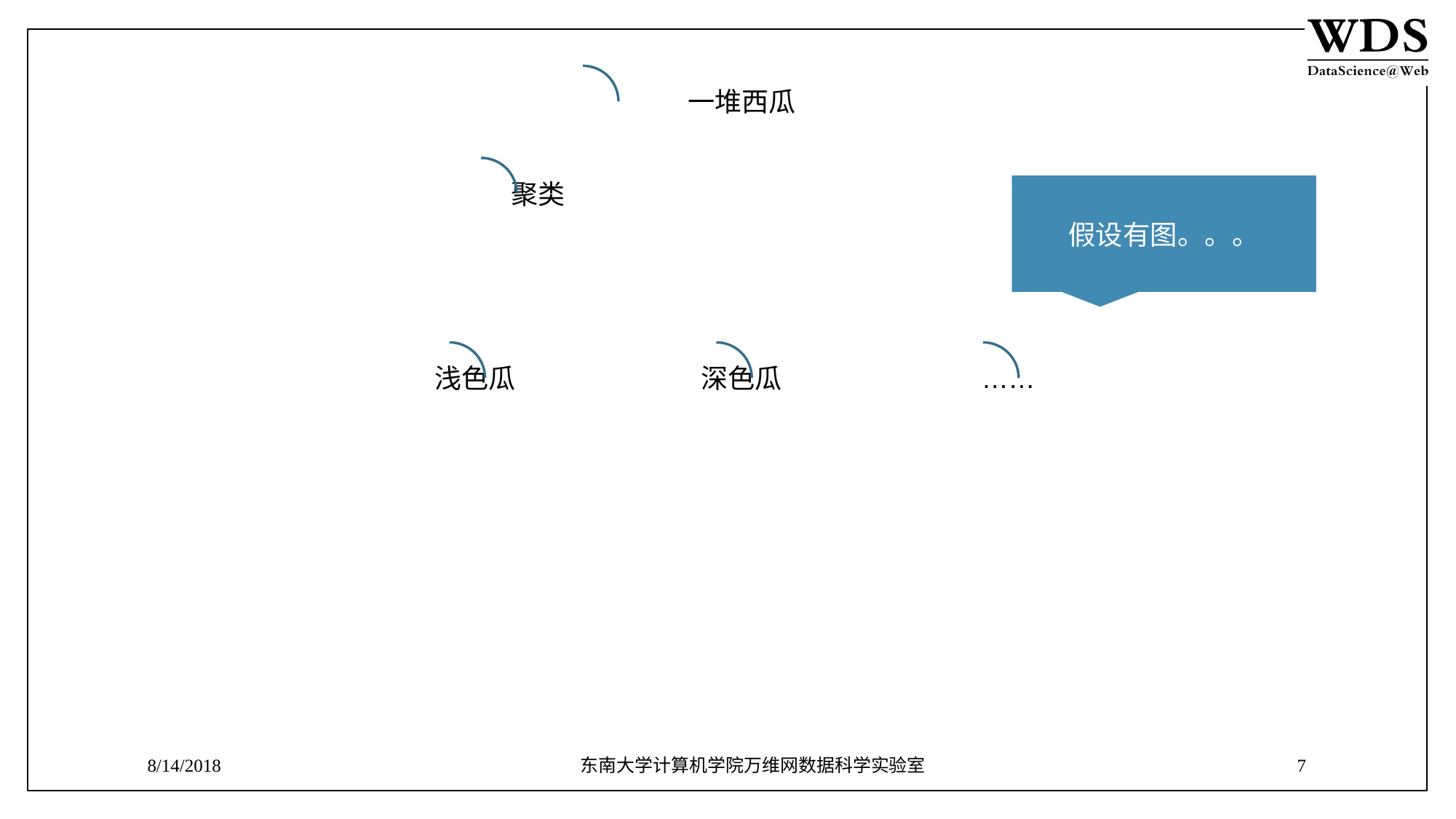

一堆西瓜
聚类
浅色瓜
深色瓜
……
假设有图。。。
8/14/2018
东南大学计算机学院万维网数据科学实验室
7